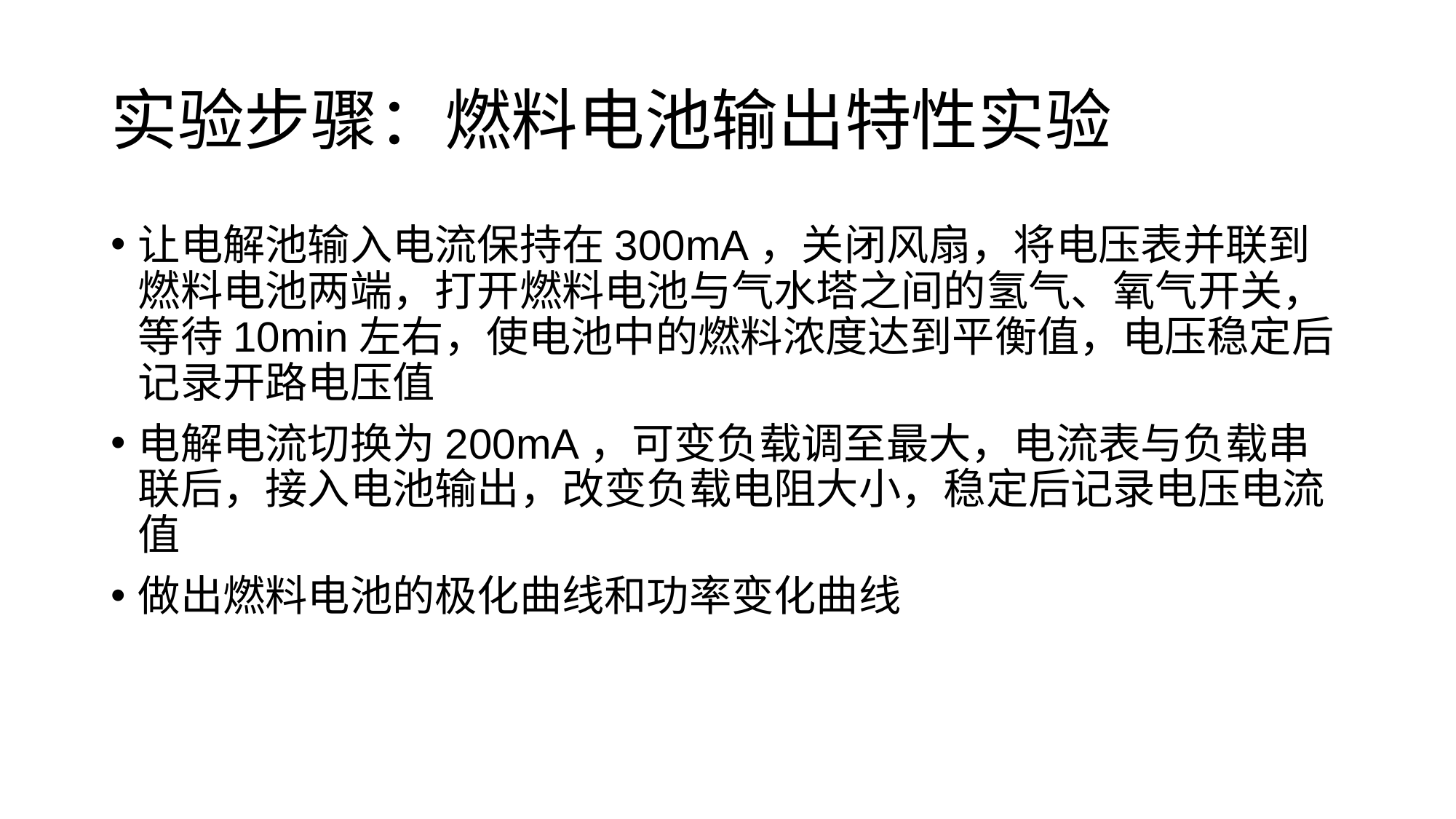

# 实验步骤：燃料电池输出特性实验
让电解池输入电流保持在300mA，关闭风扇，将电压表并联到燃料电池两端，打开燃料电池与气水塔之间的氢气、氧气开关，等待10min左右，使电池中的燃料浓度达到平衡值，电压稳定后记录开路电压值
电解电流切换为200mA，可变负载调至最大，电流表与负载串联后，接入电池输出，改变负载电阻大小，稳定后记录电压电流值
做出燃料电池的极化曲线和功率变化曲线